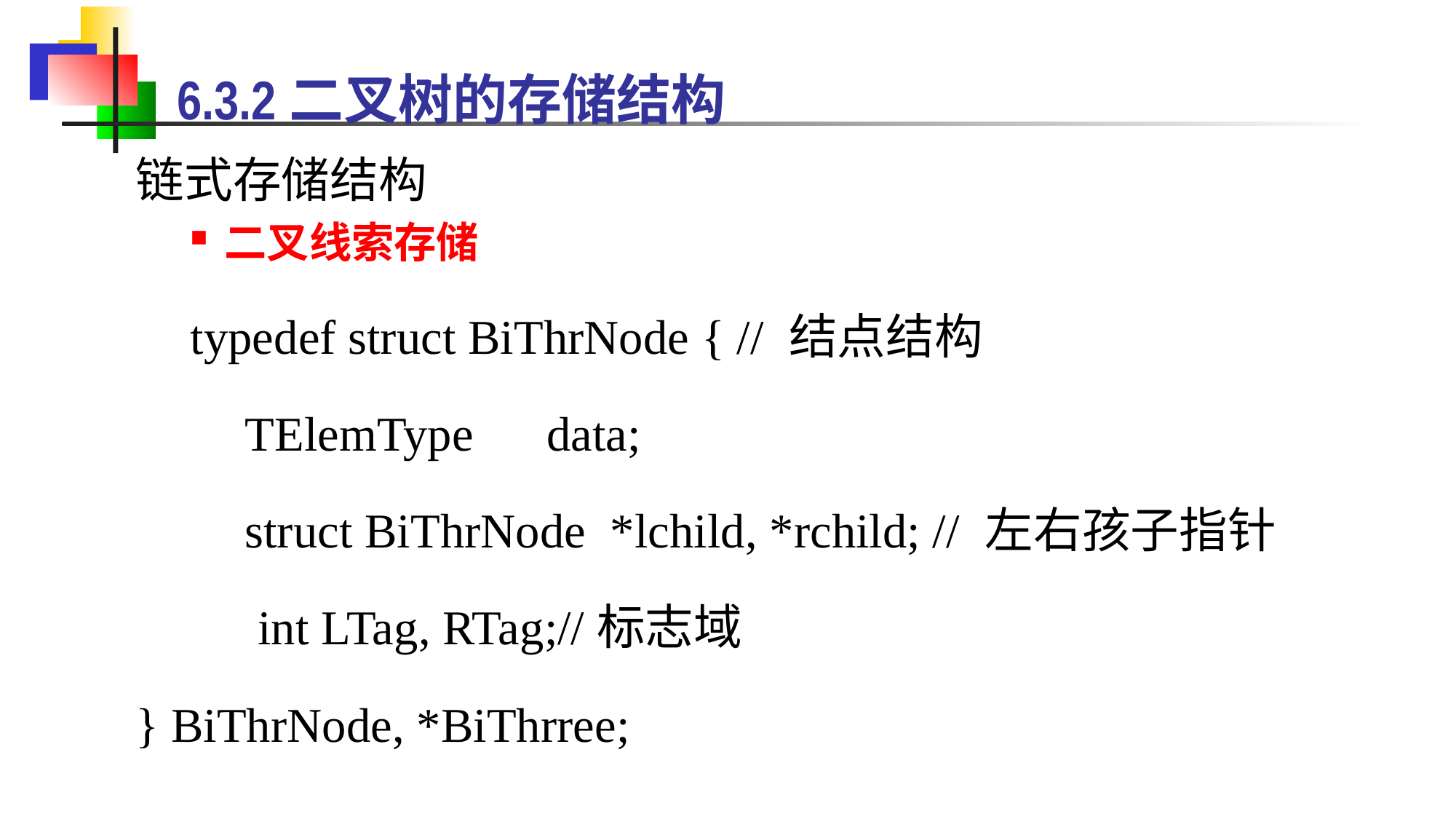

# 6.3.2二叉树的存储结构
链式存储结构
二叉线索存储
typedef struct BiThrNode { // 结点结构
     	TElemType      data;
    	struct BiThrNode  *lchild, *rchild; // 左右孩子指针
          int LTag, RTag;//标志域
} BiThrNode, *BiThrree;